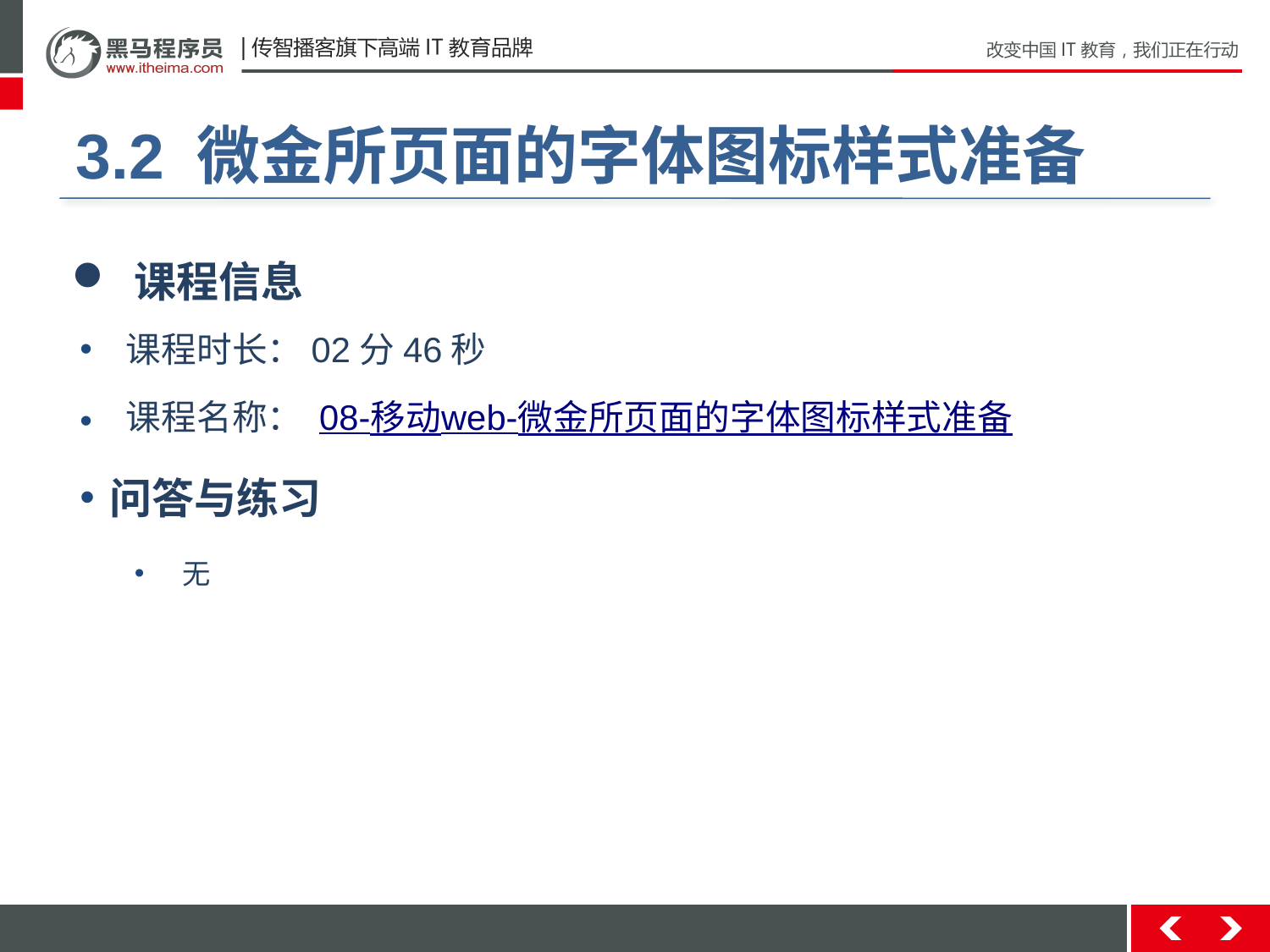

#
3.2 微金所页面的字体图标样式准备
 课程信息
 课程时长：02分46秒
 课程名称： 08-移动web-微金所页面的字体图标样式准备
问答与练习
无